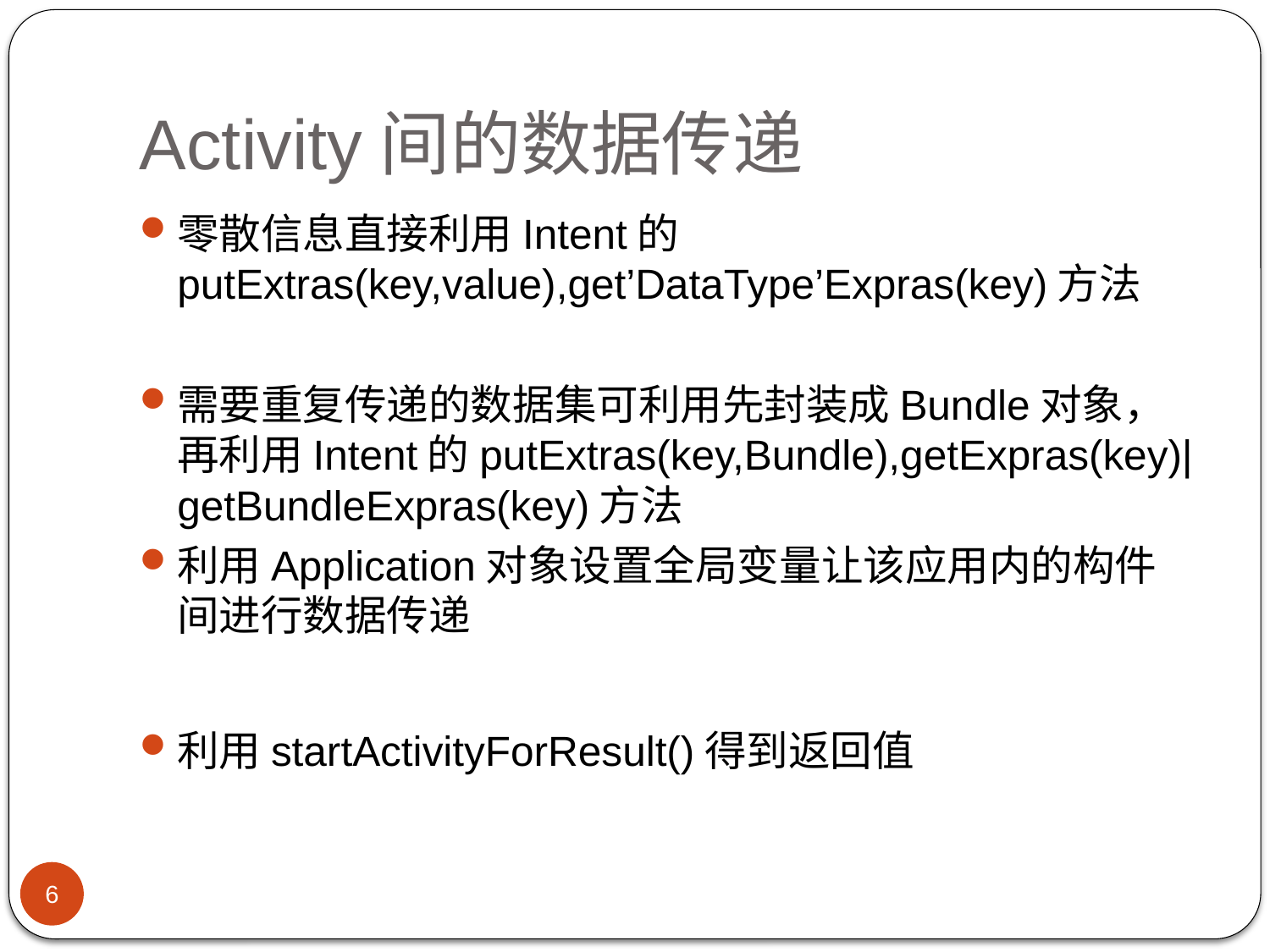

# Activity间的数据传递
零散信息直接利用Intent的putExtras(key,value),get’DataType’Expras(key)方法

需要重复传递的数据集可利用先封装成Bundle对象，再利用Intent的putExtras(key,Bundle),getExpras(key)|getBundleExpras(key)方法
利用Application对象设置全局变量让该应用内的构件间进行数据传递

利用startActivityForResult()得到返回值

6